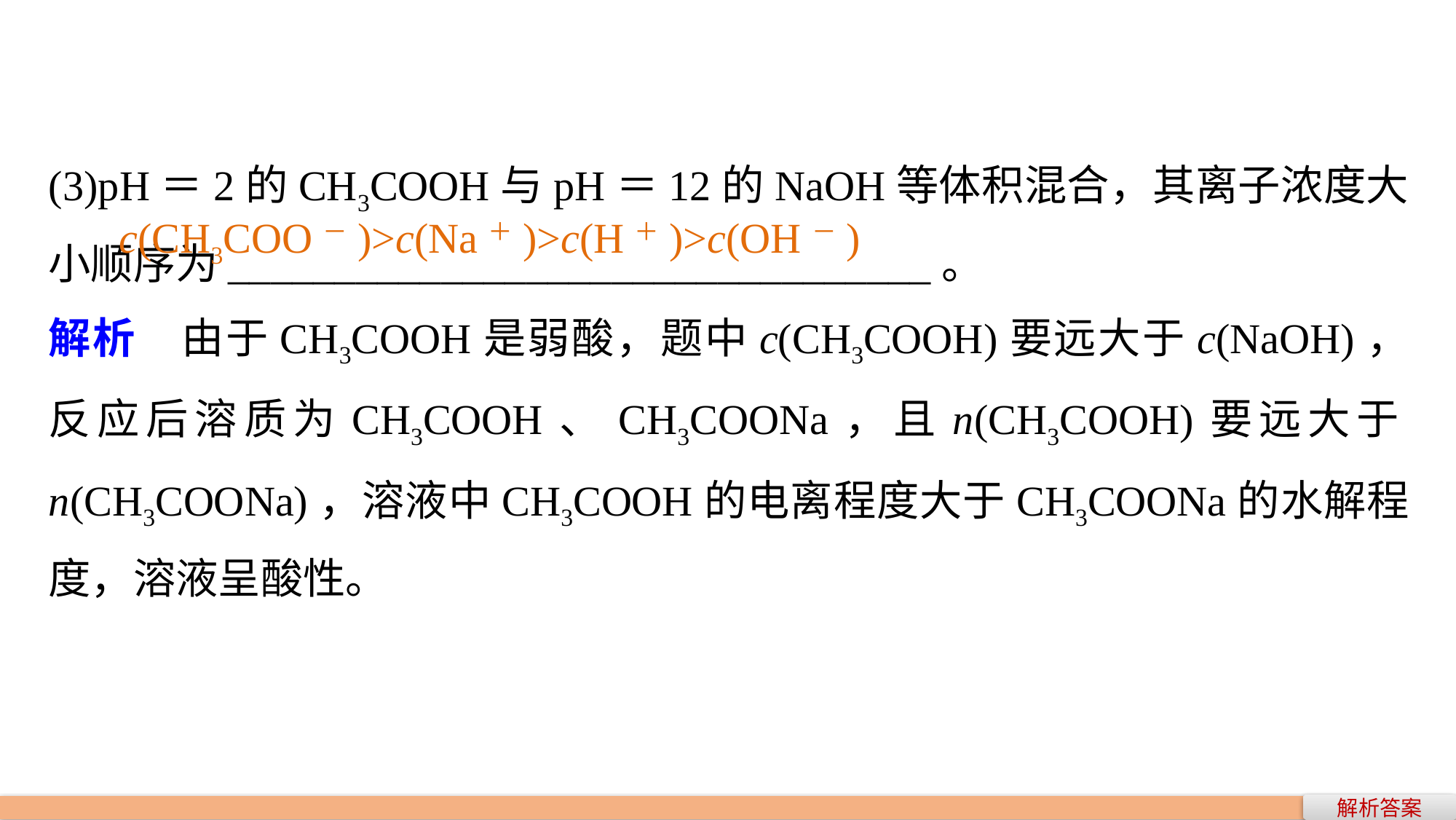

(3)pH＝2的CH3COOH与pH＝12的NaOH等体积混合，其离子浓度大小顺序为_________________________________。
解析　由于CH3COOH是弱酸，题中c(CH3COOH)要远大于c(NaOH)，反应后溶质为CH3COOH、CH3COONa，且n(CH3COOH)要远大于n(CH3COONa)，溶液中CH3COOH的电离程度大于CH3COONa的水解程度，溶液呈酸性。
c(CH3COO－)>c(Na＋)>c(H＋)>c(OH－)
解析答案